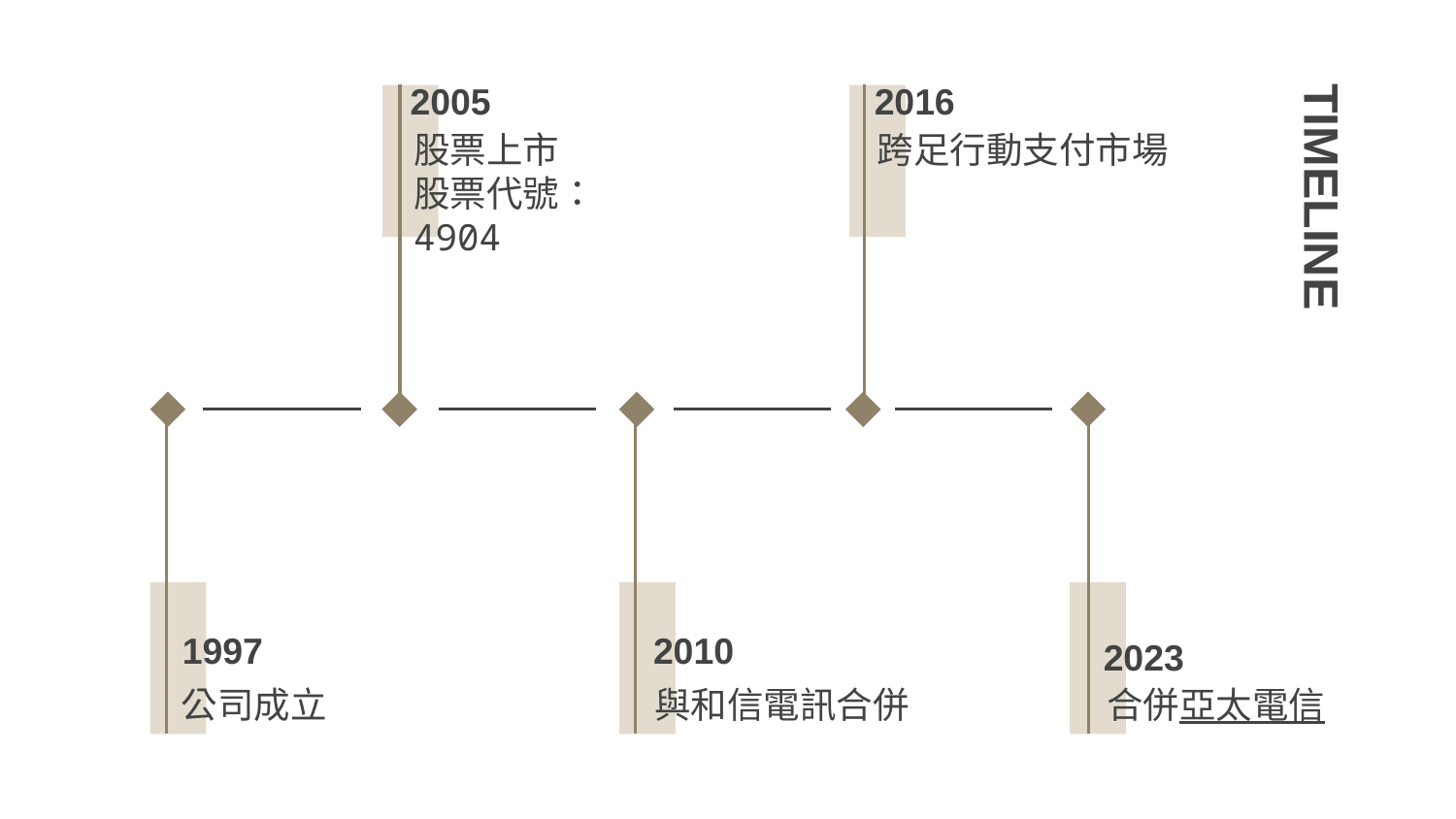

2005
2016

股票上市
股票代號：4904
跨足行動支付市場
# TIMELINE

1997
2010

2023
公司成立
與和信電訊合併
合併亞太電信